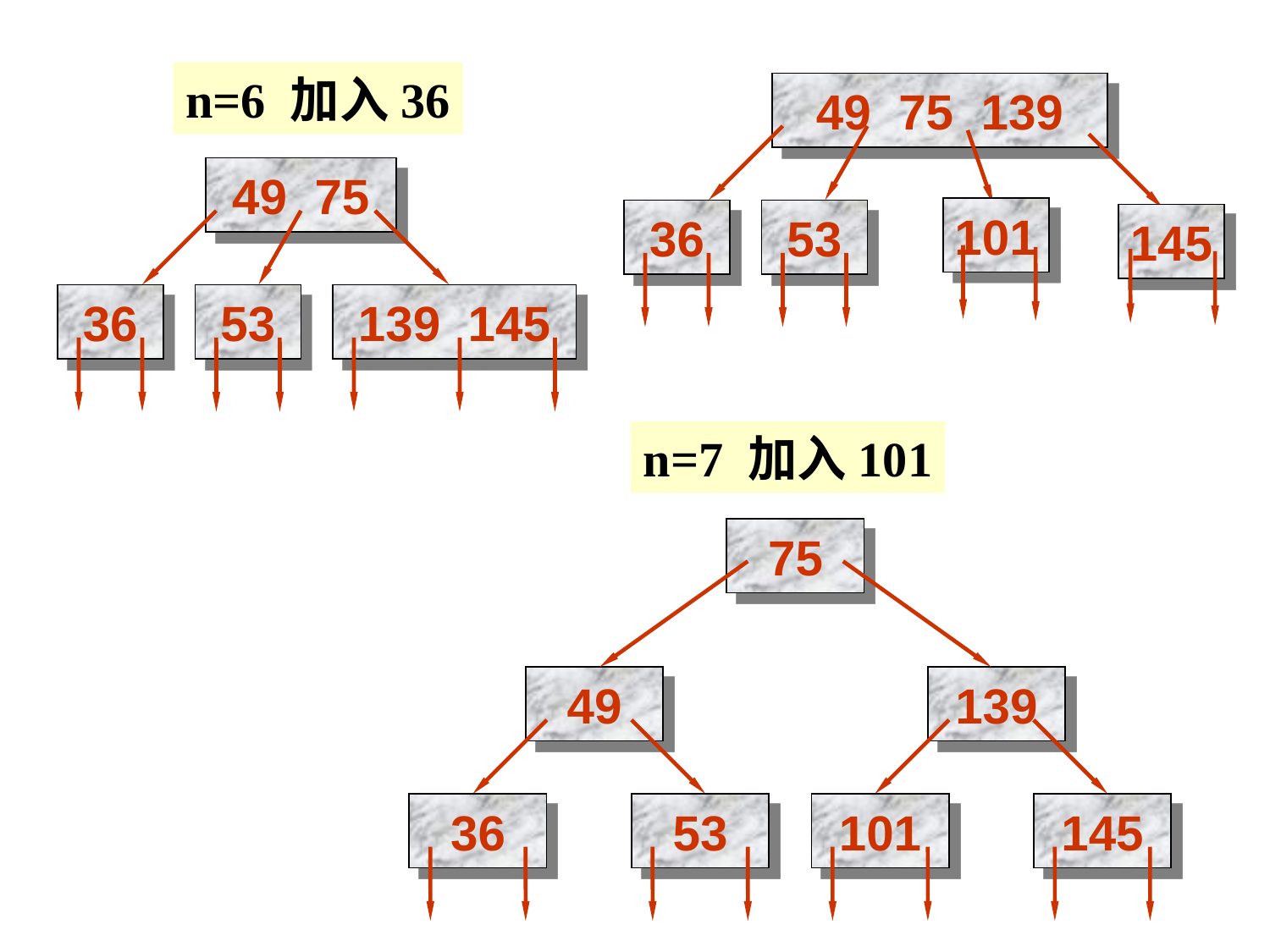

n=6 加入36
49  75  139

101
36
53
145

49  75

36
53
139  145

n=7 加入101
75

49
139

36
53
101
145